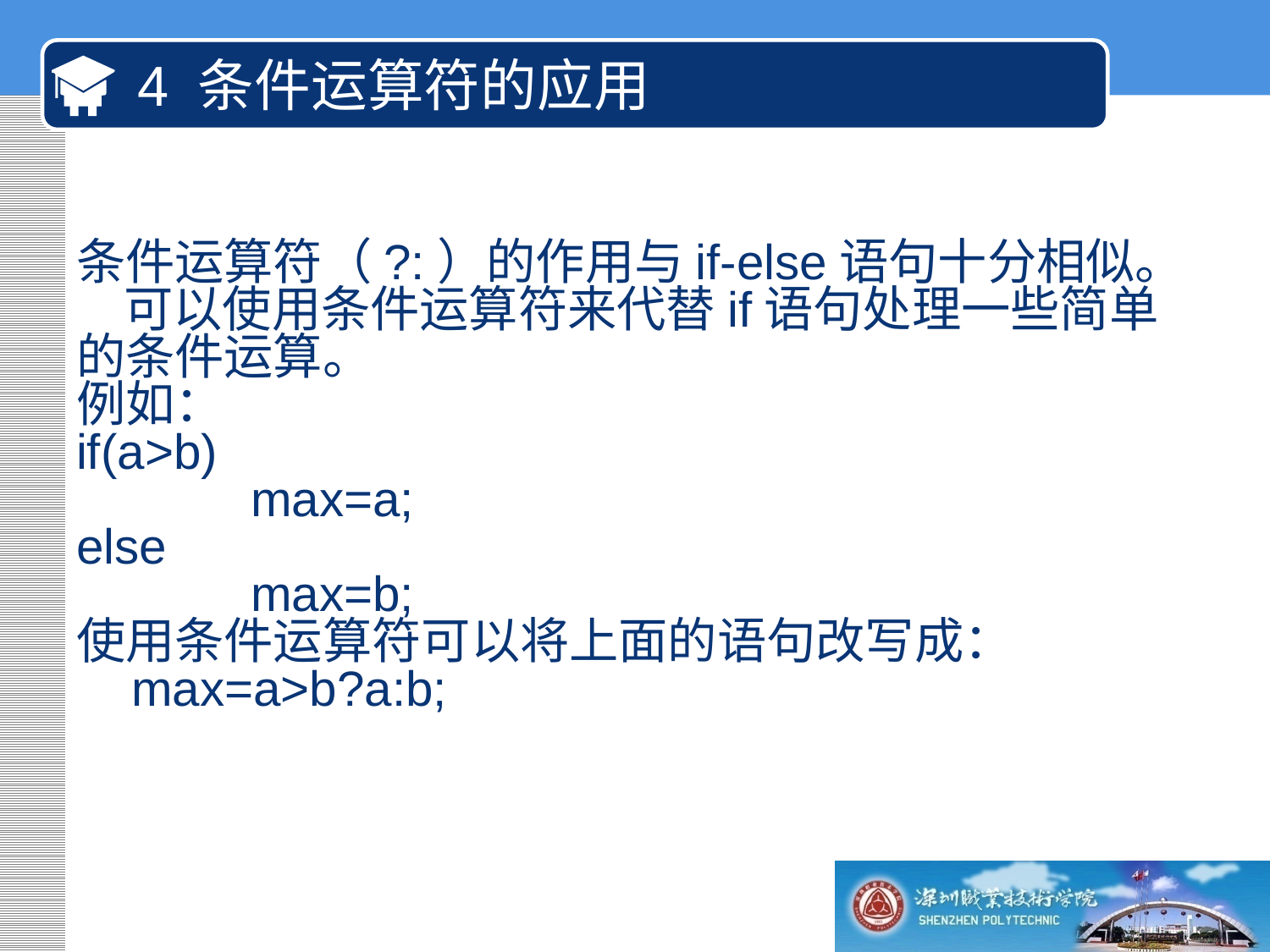

# 4 条件运算符的应用

条件运算符（?:）的作用与if-else语句十分相似。可以使用条件运算符来代替if语句处理一些简单
的条件运算。
例如：
if(a>b)
    	max=a;
else
    	max=b;
使用条件运算符可以将上面的语句改写成：
    max=a>b?a:b;